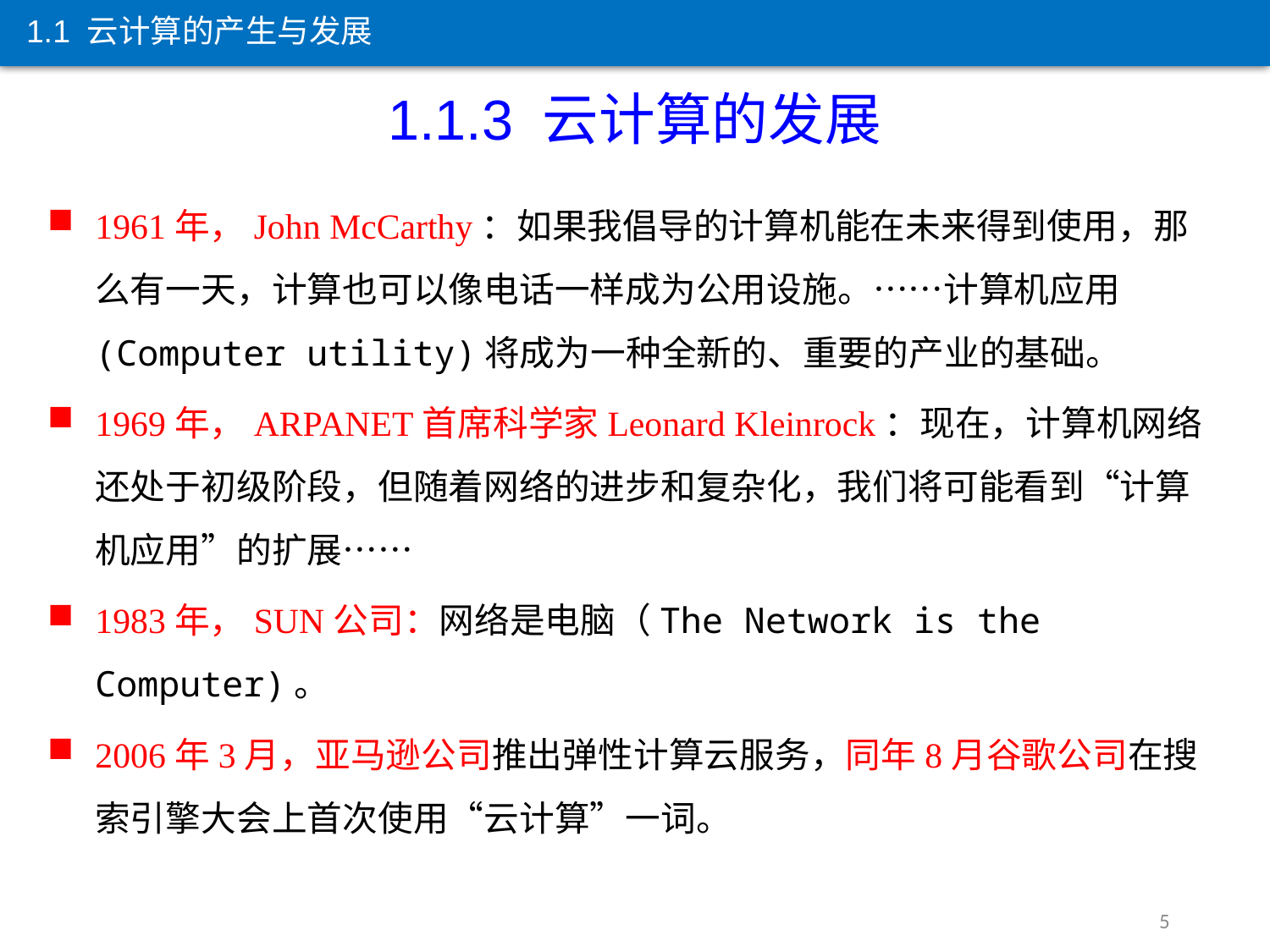

1.1 云计算的产生与发展
1.1.3 云计算的发展
1961年，John McCarthy：如果我倡导的计算机能在未来得到使用，那么有一天，计算也可以像电话一样成为公用设施。……计算机应用(Computer utility)将成为一种全新的、重要的产业的基础。
1969年，ARPANET首席科学家Leonard Kleinrock：现在，计算机网络还处于初级阶段，但随着网络的进步和复杂化，我们将可能看到“计算机应用”的扩展……
1983年，SUN公司：网络是电脑（The Network is the Computer)。
2006年3月，亚马逊公司推出弹性计算云服务，同年8月谷歌公司在搜索引擎大会上首次使用“云计算”一词。
5